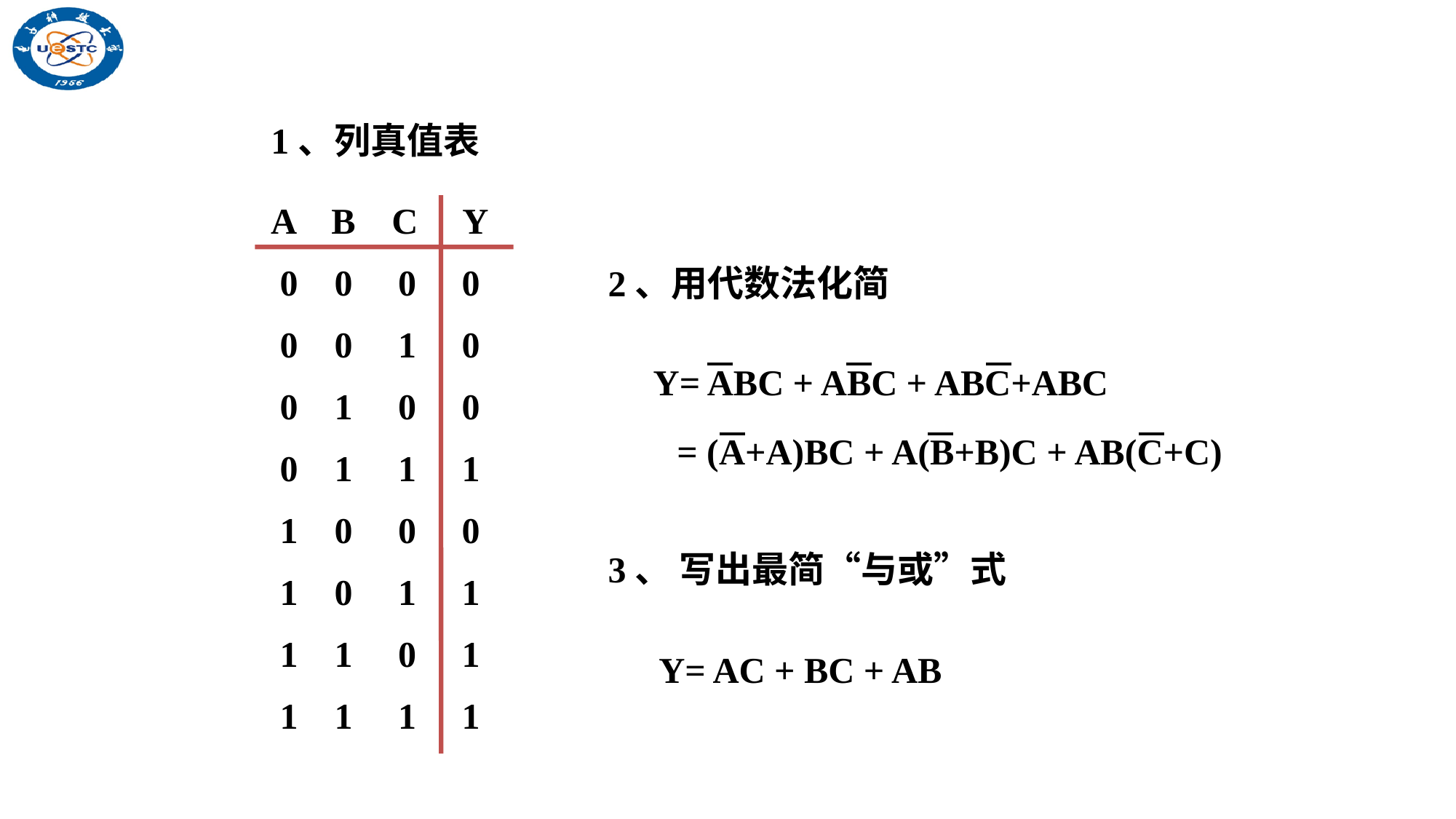

1、列真值表
A    B    C     Y
 0    0     0     0
 0    0     1     0
 0    1     0     0
 0    1     1     1
 1    0     0     0
 1    0     1     1
 1    1     0     1
 1    1     1     1

2、用代数法化简
Y= ABC + ABC + ABC+ABC
  = (A+A)BC + A(B+B)C + AB(C+C)
3、 写出最简“与或”式
Y= AC + BC + AB